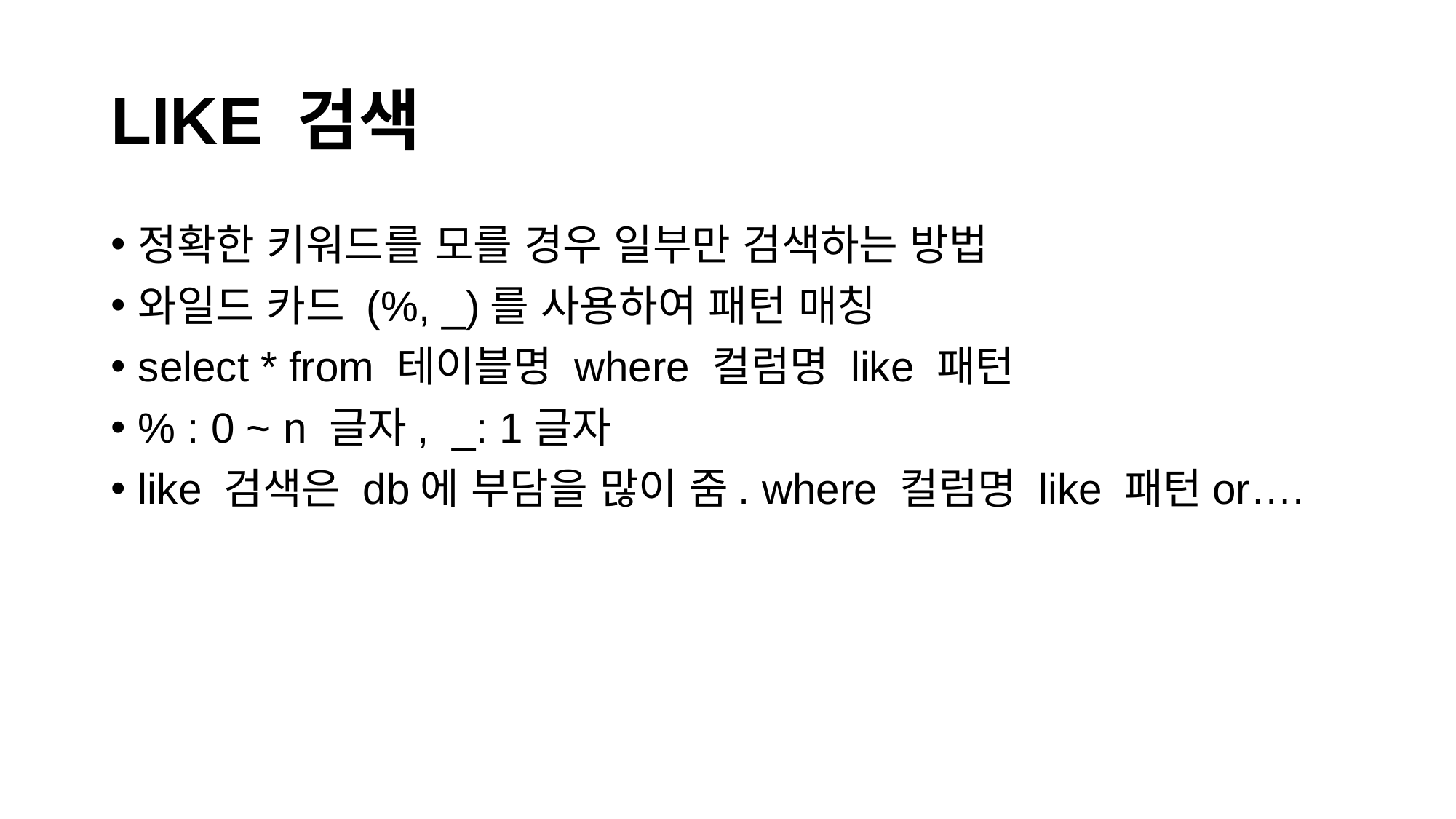

# LIKE 검색
정확한 키워드를 모를 경우 일부만 검색하는 방법
와일드 카드 (%, _)를 사용하여 패턴 매칭
select * from 테이블명 where 컬럼명 like 패턴
% : 0 ~ n 글자,  _: 1글자
like 검색은 db에 부담을 많이 줌. where 컬럼명 like 패턴or….